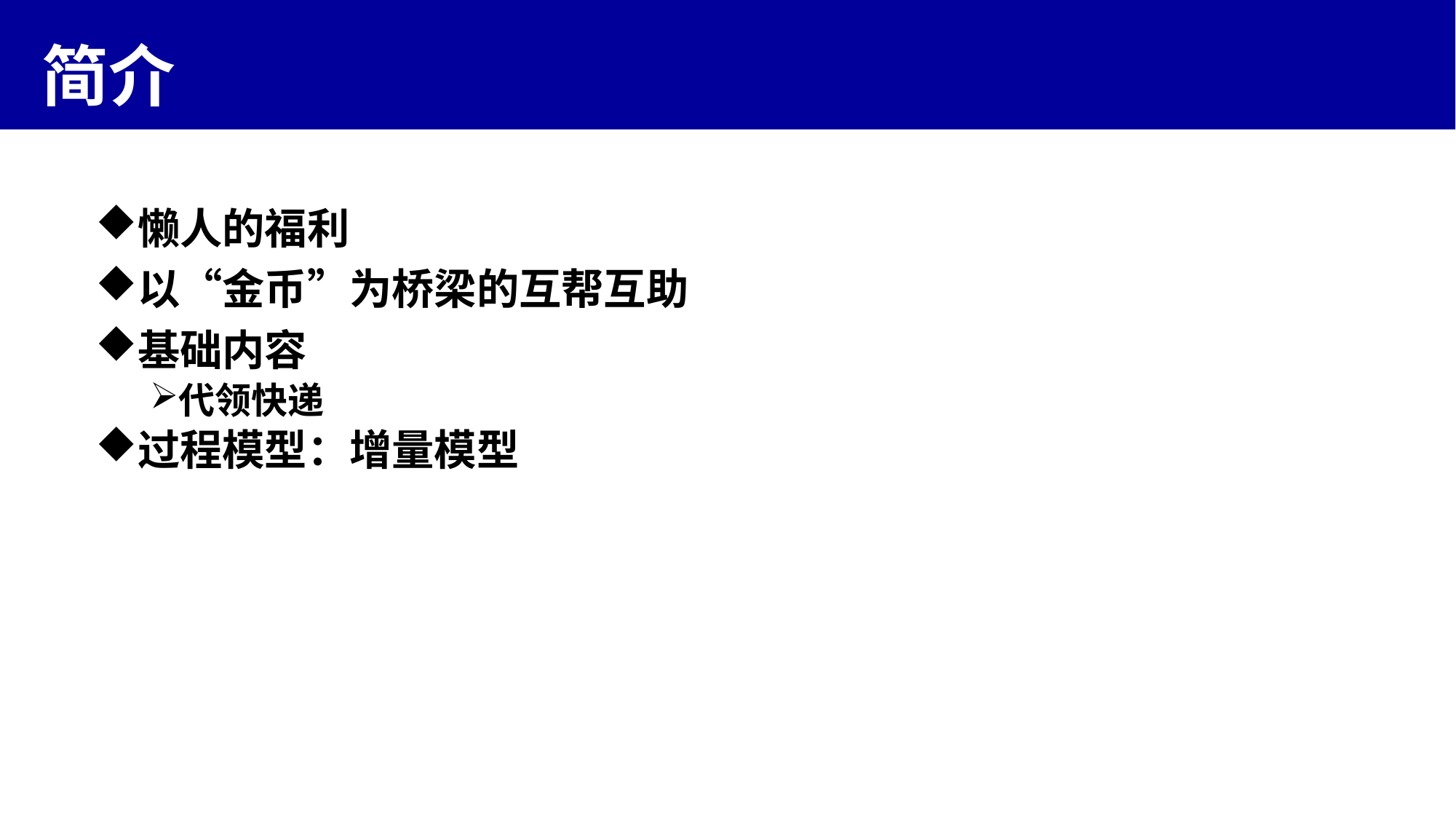

简介
懒人的福利
以“金币”为桥梁的互帮互助
基础内容
代领快递
过程模型：增量模型